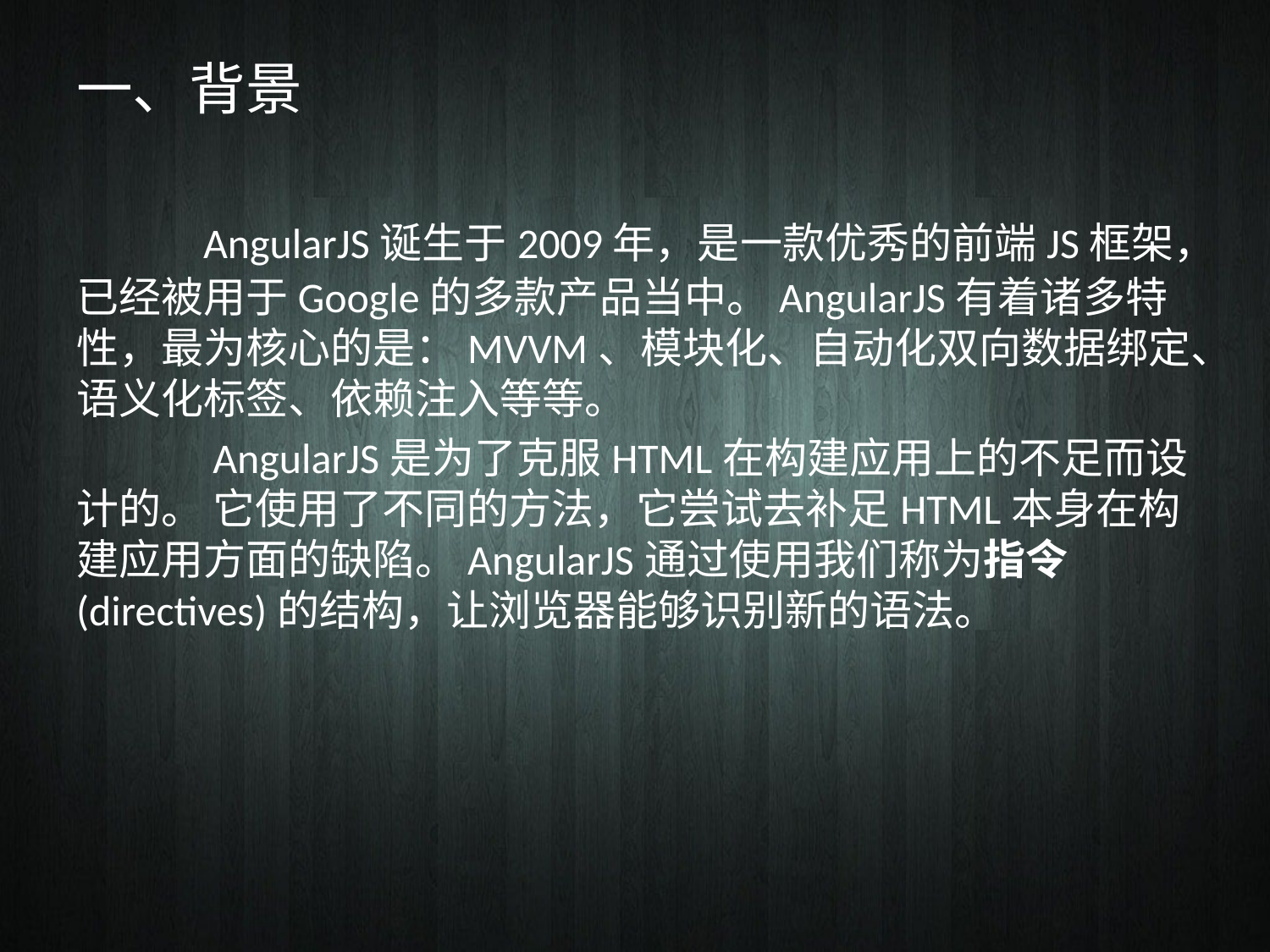

# 一、背景
	AngularJS诞生于2009年，是一款优秀的前端JS框架，已经被用于Google的多款产品当中。AngularJS有着诸多特性，最为核心的是：MVVM、模块化、自动化双向数据绑定、语义化标签、依赖注入等等。
	 AngularJS是为了克服HTML在构建应用上的不足而设计的。 它使用了不同的方法，它尝试去补足HTML本身在构建应用方面的缺陷。AngularJS通过使用我们称为指令(directives)的结构，让浏览器能够识别新的语法。